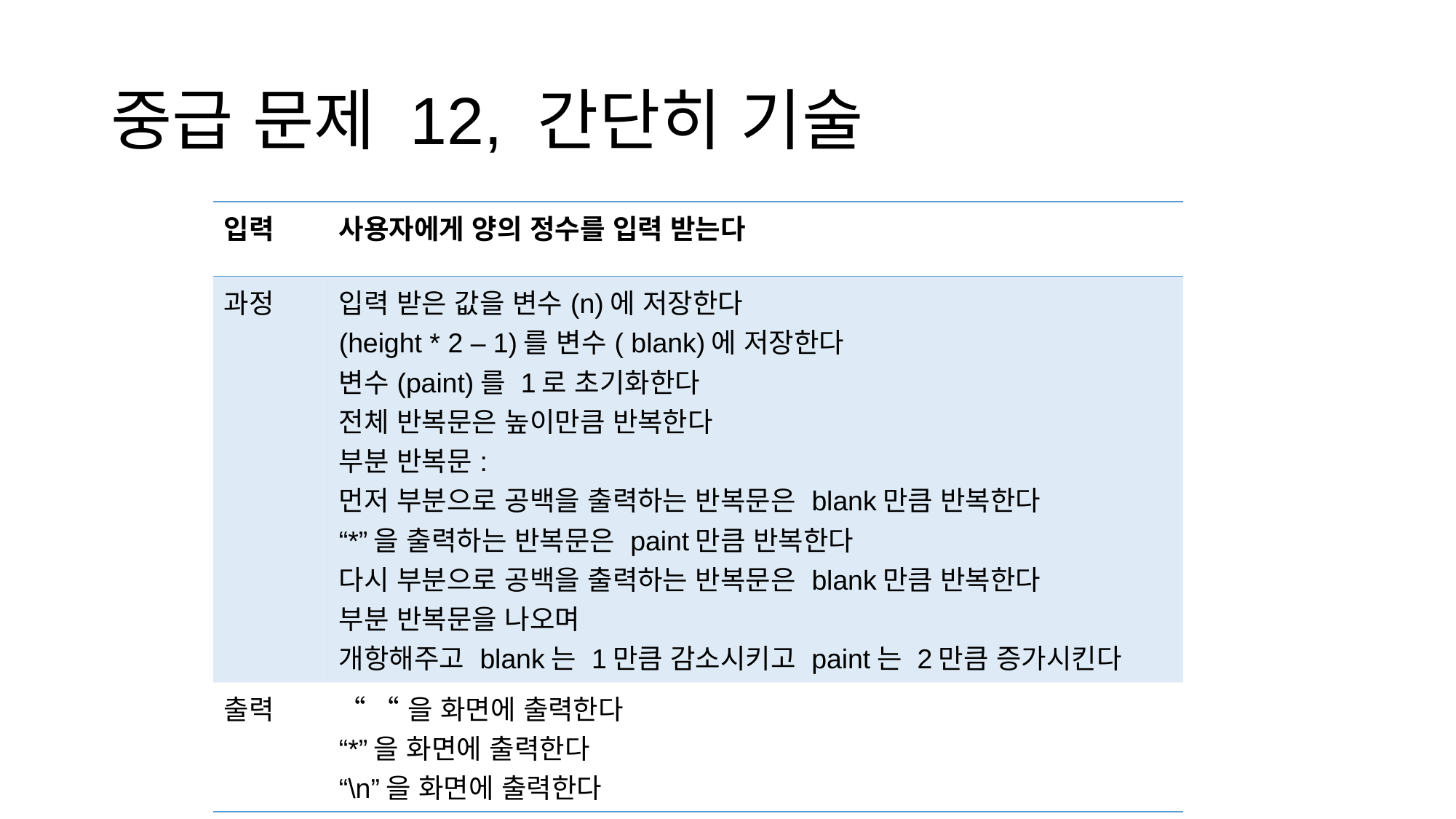

# 중급 문제 12, 간단히 기술
| 입력 | 사용자에게 양의 정수를 입력 받는다 |
| --- | --- |
| 과정 | 입력 받은 값을 변수(n)에 저장한다 (height \* 2 – 1)를 변수( blank)에 저장한다 변수(paint)를 1로 초기화한다 전체 반복문은 높이만큼 반복한다 부분 반복문: 먼저 부분으로 공백을 출력하는 반복문은 blank만큼 반복한다 “\*”을 출력하는 반복문은 paint만큼 반복한다 다시 부분으로 공백을 출력하는 반복문은 blank만큼 반복한다 부분 반복문을 나오며 개항해주고 blank는 1만큼 감소시키고 paint는 2만큼 증가시킨다 |
| 출력 | “ “을 화면에 출력한다 “\*”을 화면에 출력한다 “\n”을 화면에 출력한다 |